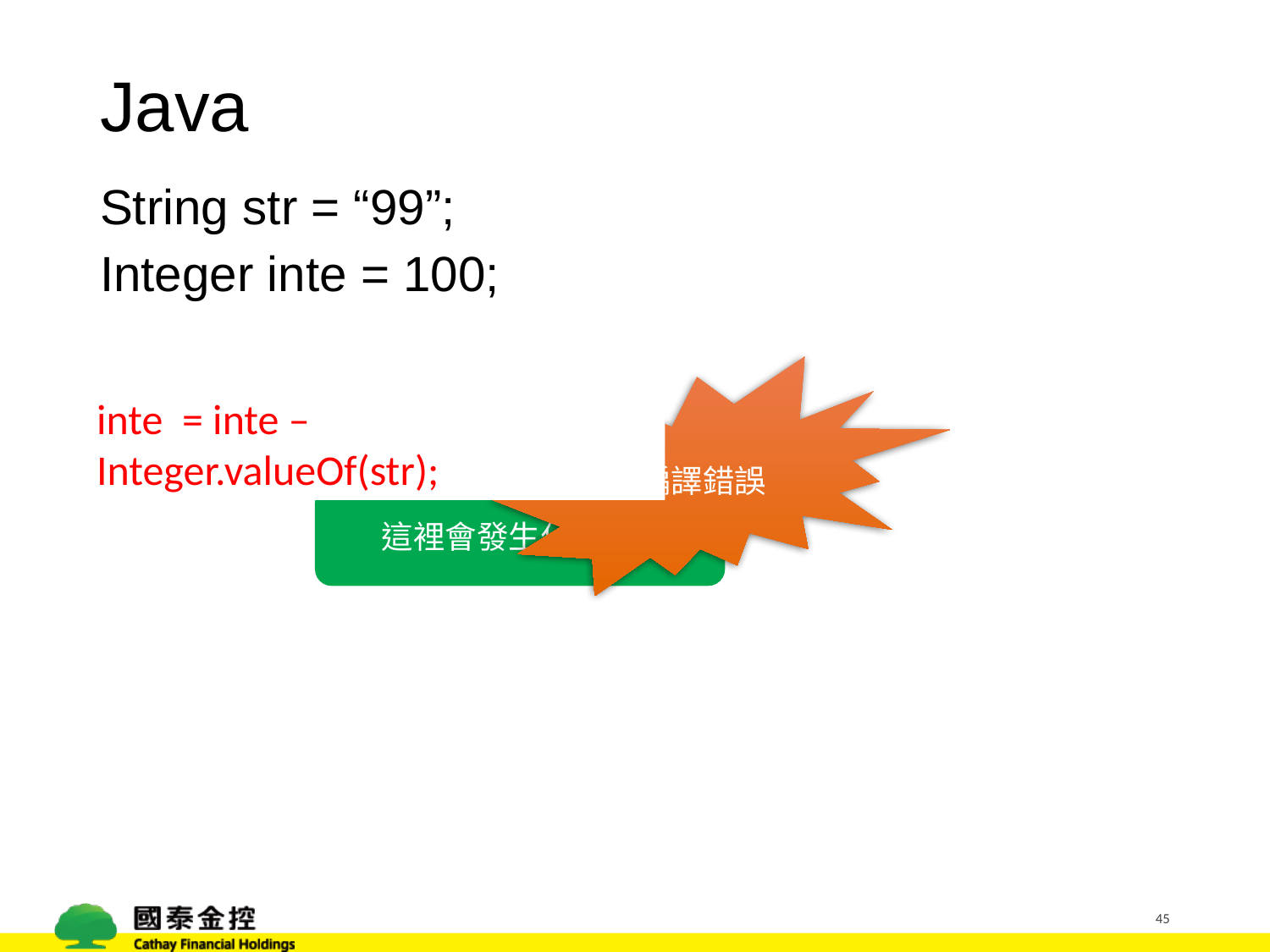

# Java
String str = “99”;
Integer inte = 100;

inte  = inte - str ;

編譯錯誤
inte  = inte – Integer.valueOf(str);
這裡會發生什麼事?